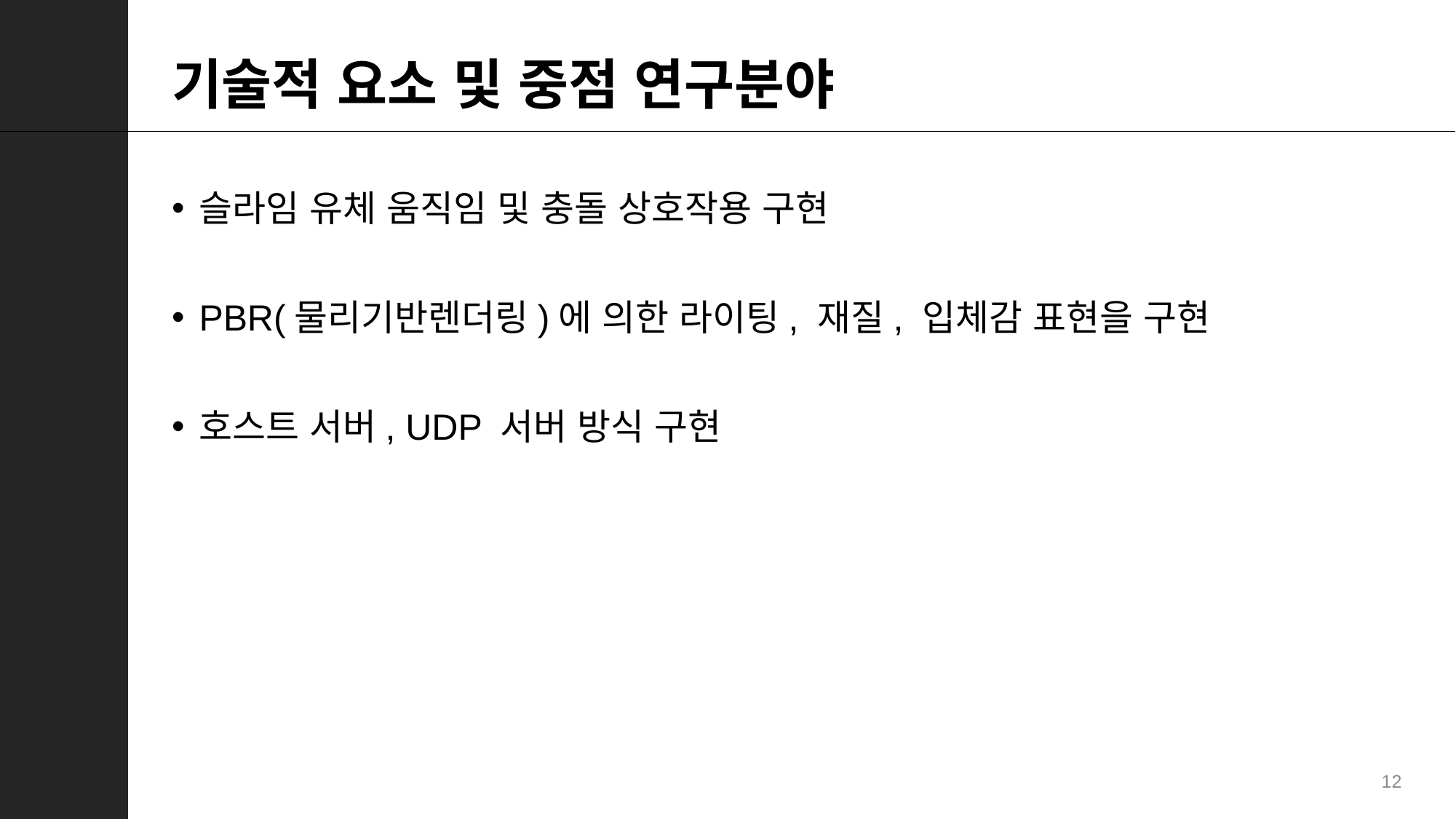

# 기술적 요소 및 중점 연구분야
슬라임 유체 움직임 및 충돌 상호작용 구현

PBR(물리기반렌더링)에 의한 라이팅, 재질, 입체감 표현을 구현

호스트 서버, UDP 서버 방식 구현

12